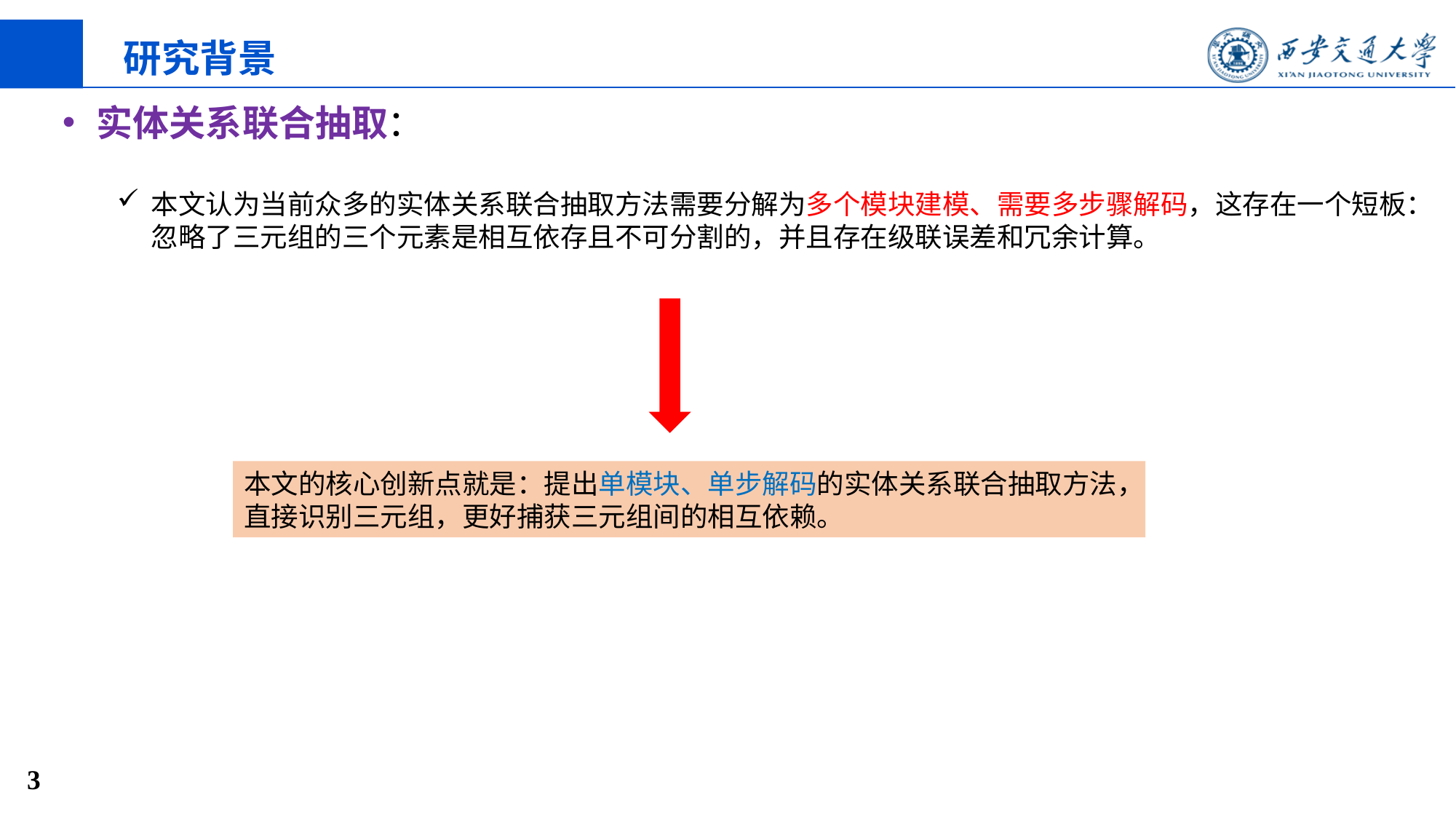

研究背景
实体关系联合抽取：

本文认为当前众多的实体关系联合抽取方法需要分解为多个模块建模、需要多步骤解码，这存在一个短板：忽略了三元组的三个元素是相互依存且不可分割的，并且存在级联误差和冗余计算。

本文的核心创新点就是：提出单模块、单步解码的实体关系联合抽取方法，直接识别三元组，更好捕获三元组间的相互依赖。
3